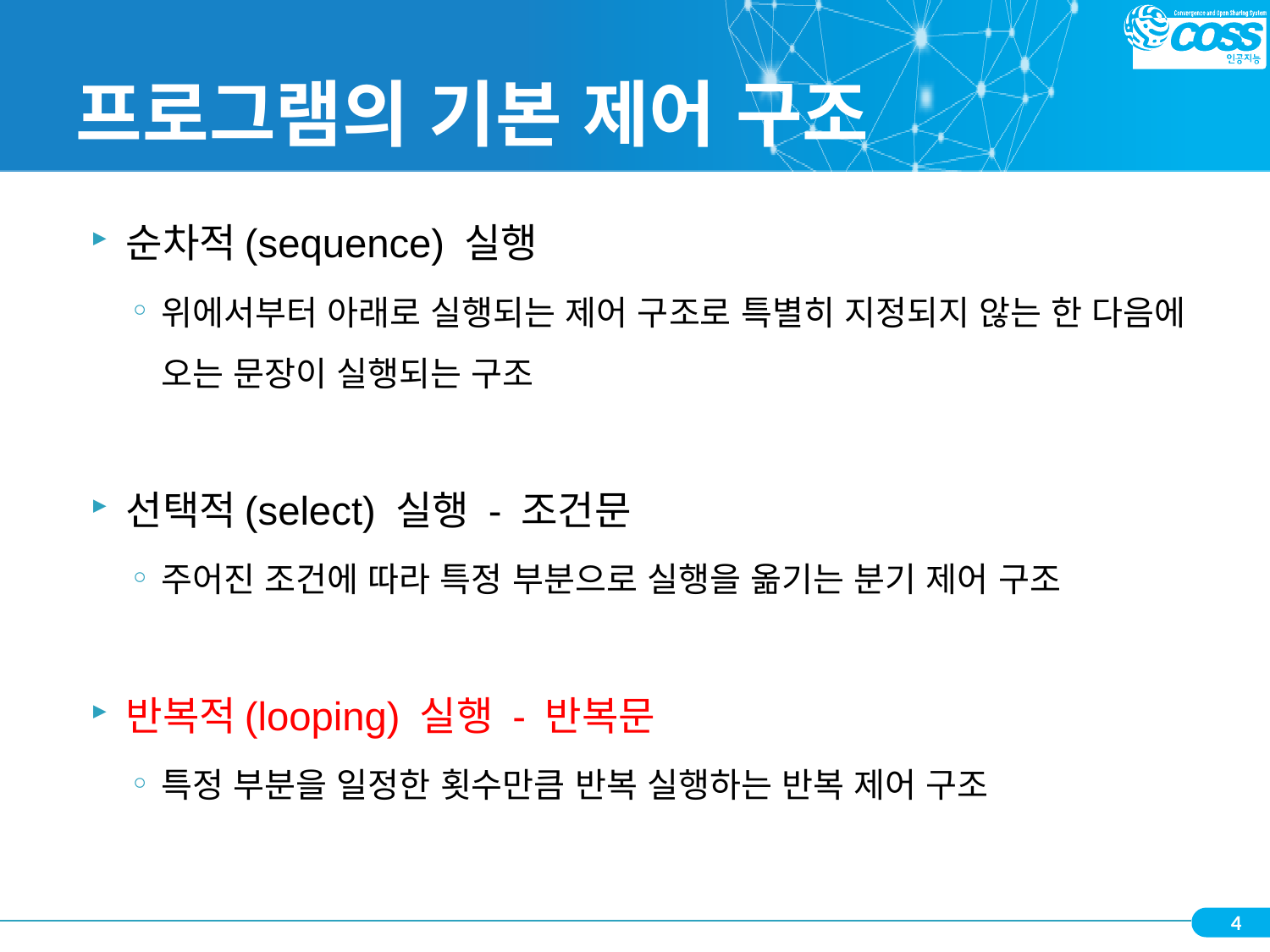

# 프로그램의 기본 제어 구조
순차적(sequence) 실행
위에서부터 아래로 실행되는 제어 구조로 특별히 지정되지 않는 한 다음에 오는 문장이 실행되는 구조

선택적(select) 실행 - 조건문
주어진 조건에 따라 특정 부분으로 실행을 옮기는 분기 제어 구조

반복적(looping) 실행 - 반복문
특정 부분을 일정한 횟수만큼 반복 실행하는 반복 제어 구조